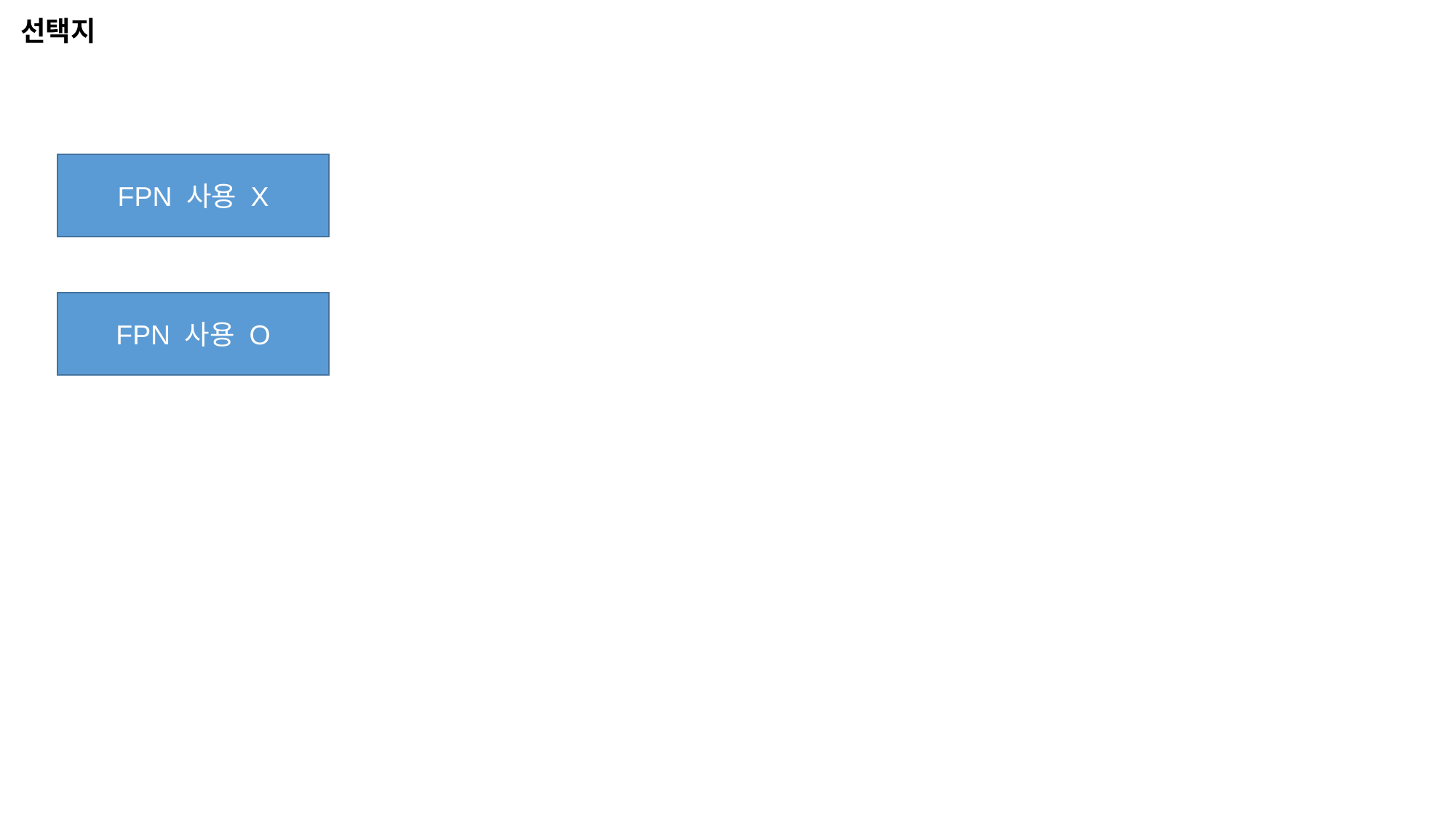

선택지
FPN 사용 X
FPN 사용 O